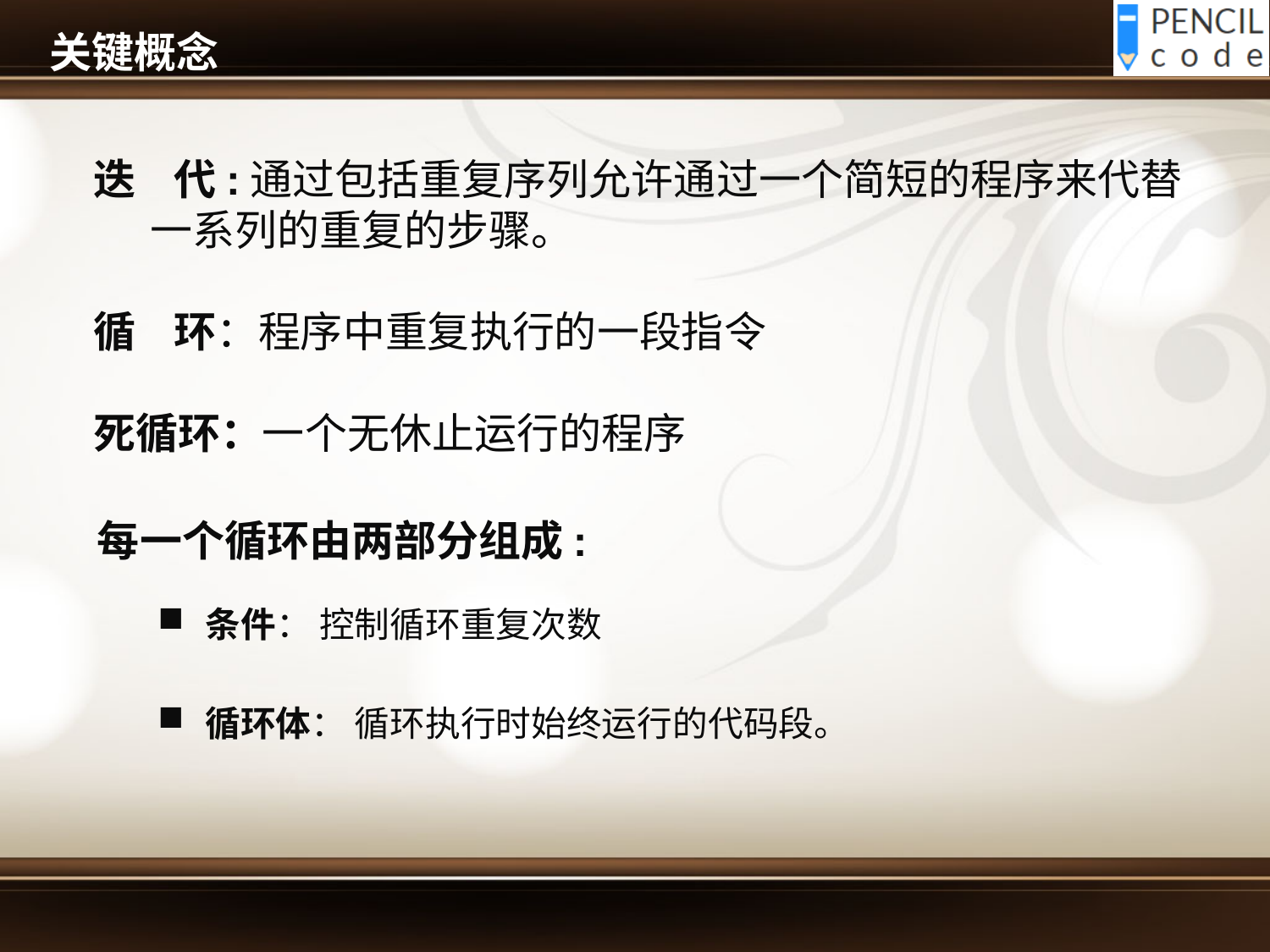

# 关键概念
迭    代:通过包括重复序列允许通过一个简短的程序来代替       一系列的重复的步骤。

循    环：程序中重复执行的一段指令

死循环：一个无休止运行的程序
每一个循环由两部分组成:
条件： 控制循环重复次数

循环体： 循环执行时始终运行的代码段。